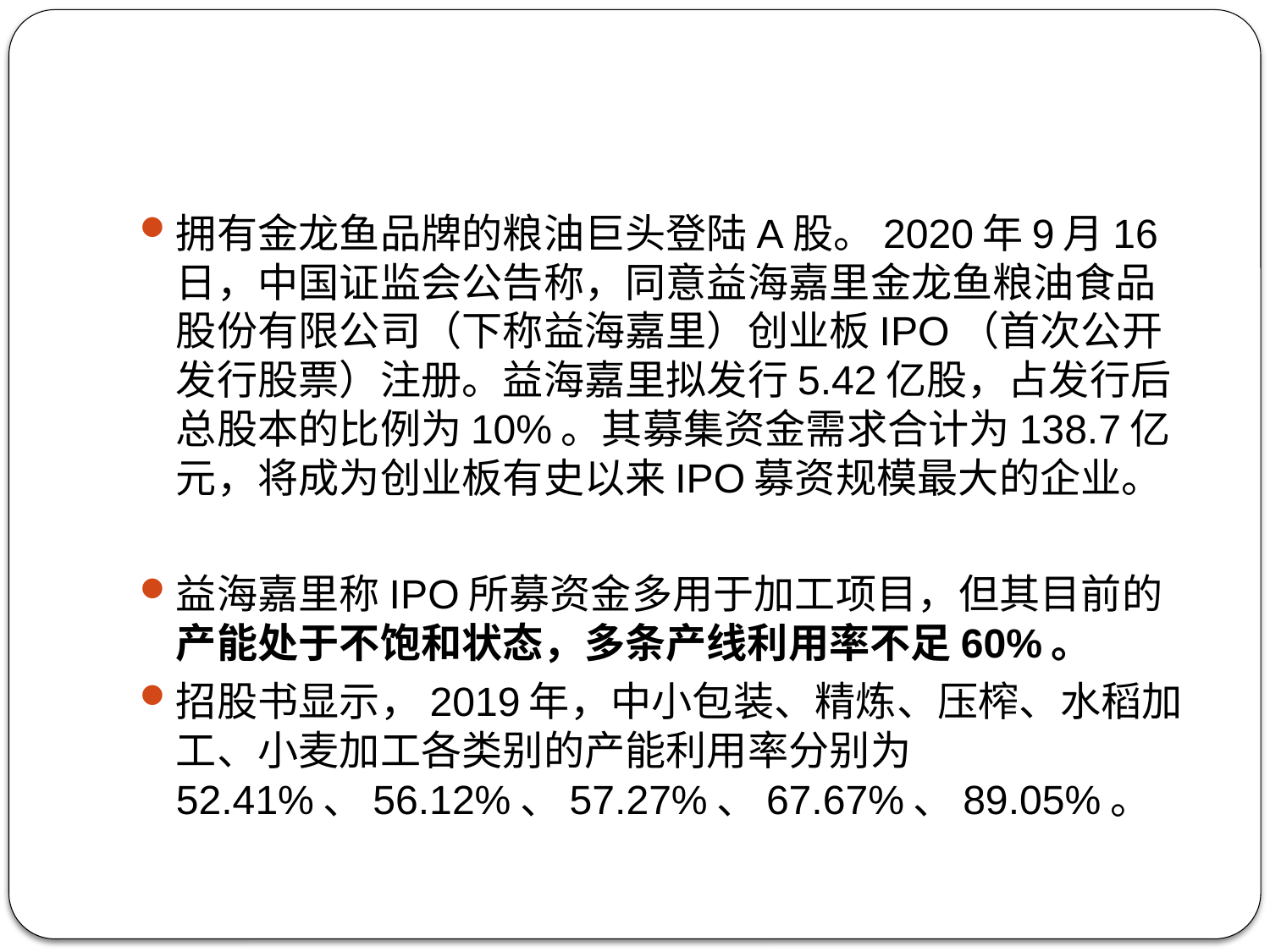

#
拥有金龙鱼品牌的粮油巨头登陆A股。2020年9月16日，中国证监会公告称，同意益海嘉里金龙鱼粮油食品股份有限公司（下称益海嘉里）创业板IPO（首次公开发行股票）注册。益海嘉里拟发行5.42亿股，占发行后总股本的比例为10%。其募集资金需求合计为138.7亿元，将成为创业板有史以来IPO募资规模最大的企业。

益海嘉里称IPO所募资金多用于加工项目，但其目前的产能处于不饱和状态，多条产线利用率不足60%。
招股书显示，2019年，中小包装、精炼、压榨、水稻加工、小麦加工各类别的产能利用率分别为52.41%、56.12%、57.27%、67.67%、89.05%。